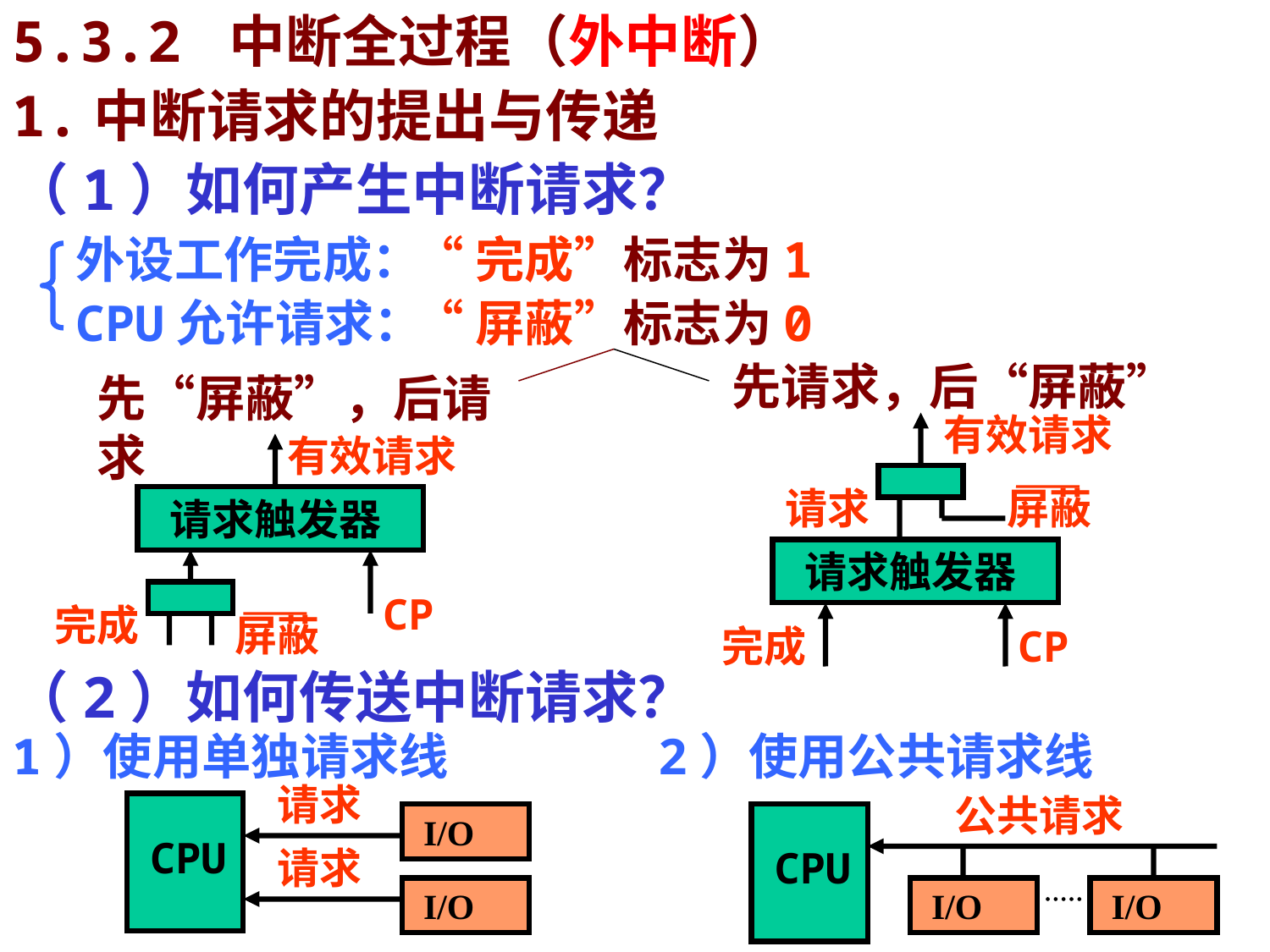

5.3.2 中断全过程（外中断）
1.中断请求的提出与传递
（1）如何产生中断请求？
外设工作完成：
“完成”标志为1

CPU允许请求：
“屏蔽”标志为0

先请求，后“屏蔽”
先“屏蔽”，后请求
有效请求

请求
屏蔽

 请求触发器

完成
CP
有效请求

 请求触发器

CP
完成
屏蔽

（2）如何传送中断请求？
1）使用单独请求线
2）使用公共请求线
请求

CPU
 I/O

请求
 I/O

公共请求

CPU

 I/O
 I/O